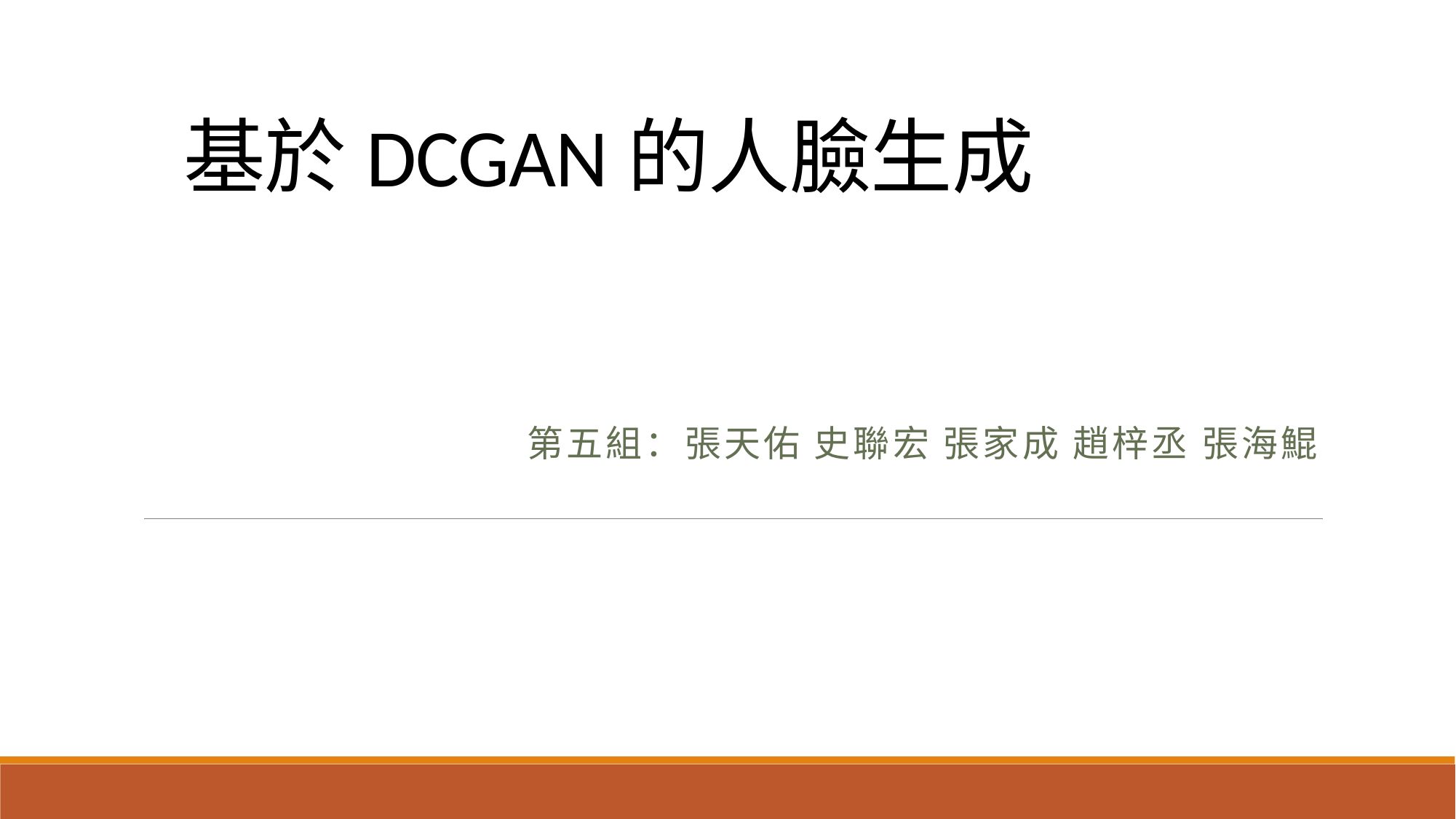

# 基於DCGAN的人臉生成
第五組：張天佑 史聯宏 張家成 趙梓丞 張海鯤